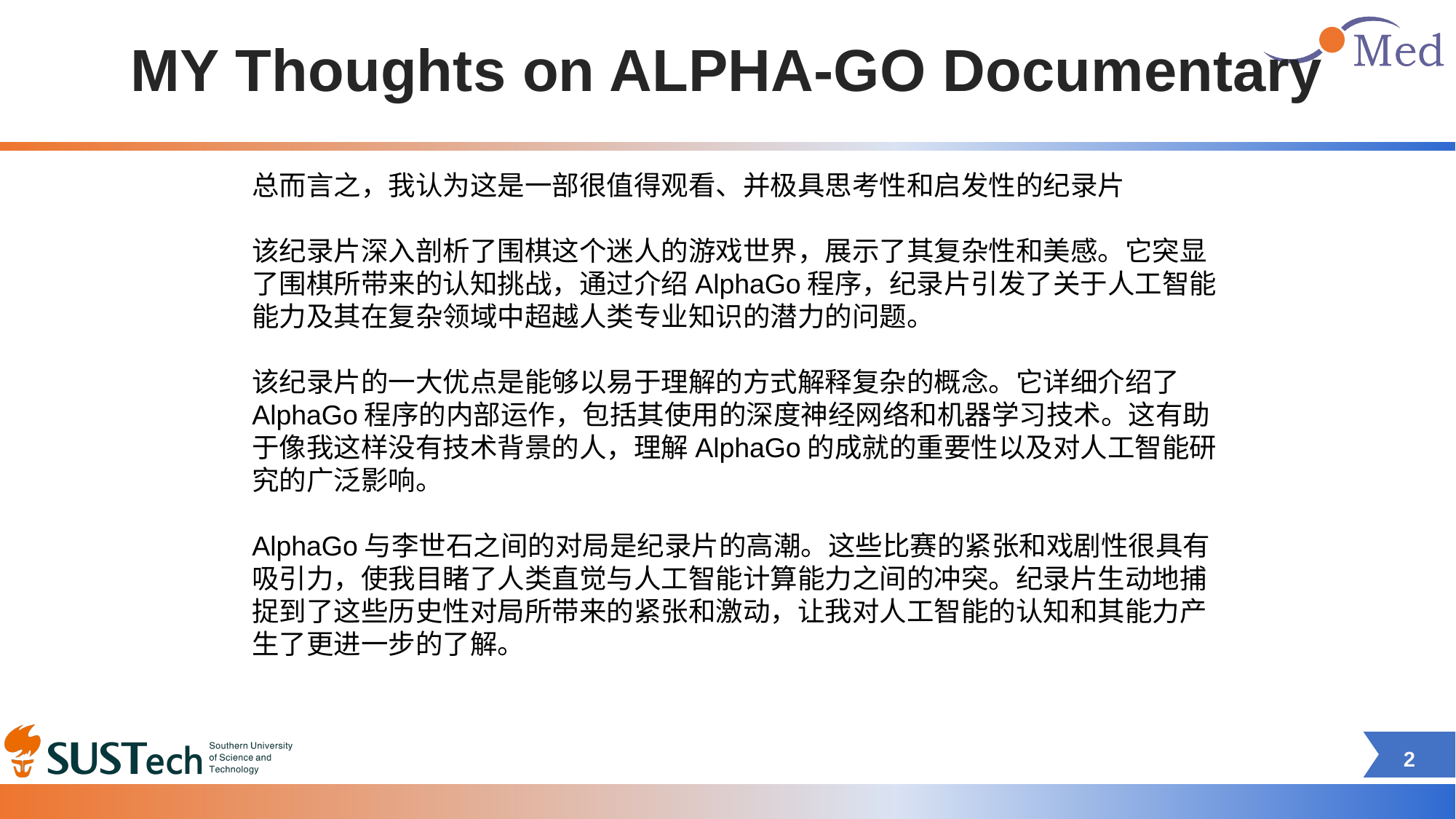

# MY Thoughts on ALPHA-GO Documentary
总而言之，我认为这是一部很值得观看、并极具思考性和启发性的纪录片

该纪录片深入剖析了围棋这个迷人的游戏世界，展示了其复杂性和美感。它突显了围棋所带来的认知挑战，通过介绍AlphaGo程序，纪录片引发了关于人工智能能力及其在复杂领域中超越人类专业知识的潜力的问题。

该纪录片的一大优点是能够以易于理解的方式解释复杂的概念。它详细介绍了AlphaGo程序的内部运作，包括其使用的深度神经网络和机器学习技术。这有助于像我这样没有技术背景的人，理解AlphaGo的成就的重要性以及对人工智能研究的广泛影响。

AlphaGo与李世石之间的对局是纪录片的高潮。这些比赛的紧张和戏剧性很具有吸引力，使我目睹了人类直觉与人工智能计算能力之间的冲突。纪录片生动地捕捉到了这些历史性对局所带来的紧张和激动，让我对人工智能的认知和其能力产生了更进一步的了解。